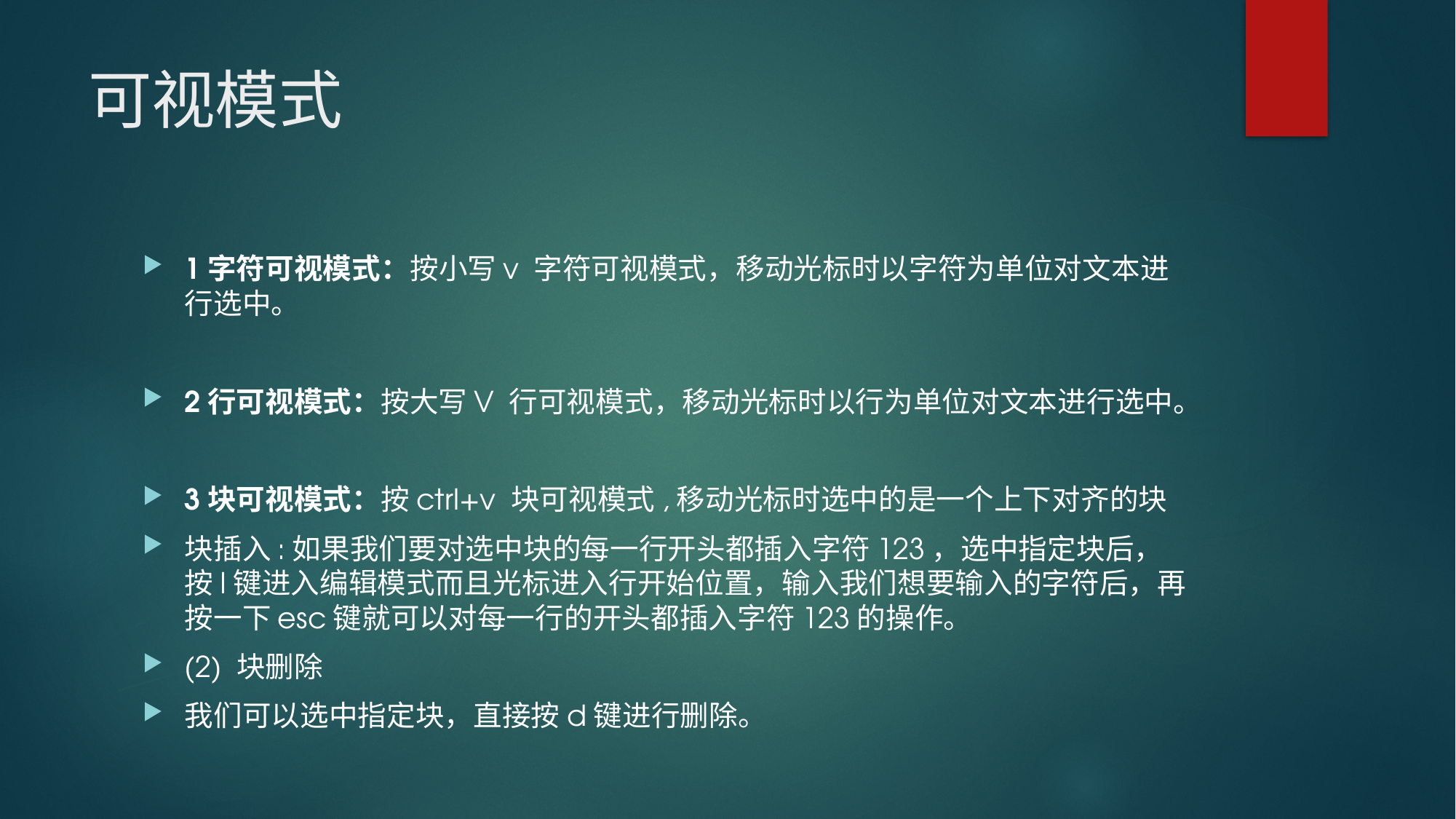

# 可视模式
1字符可视模式：按小写v 字符可视模式，移动光标时以字符为单位对文本进行选中。

2行可视模式：按大写V 行可视模式，移动光标时以行为单位对文本进行选中。

3块可视模式：按ctrl+v 块可视模式,移动光标时选中的是一个上下对齐的块
块插入:如果我们要对选中块的每一行开头都插入字符123，选中指定块后，按I键进入编辑模式而且光标进入行开始位置，输入我们想要输入的字符后，再按一下esc键就可以对每一行的开头都插入字符123的操作。
(2) 块删除
我们可以选中指定块，直接按d键进行删除。